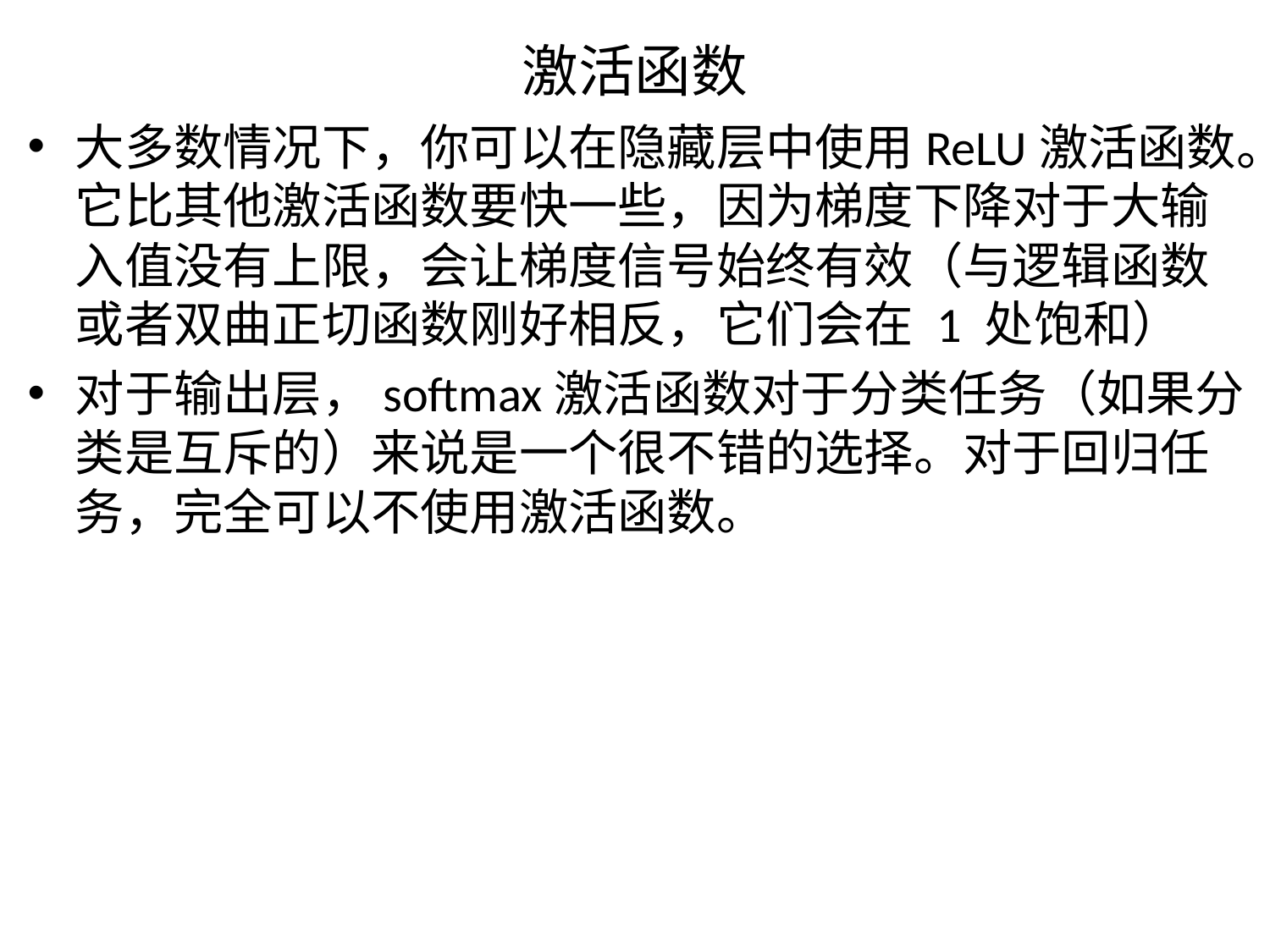

# 激活函数
大多数情况下，你可以在隐藏层中使用ReLU激活函数。它比其他激活函数要快一些，因为梯度下降对于大输入值没有上限，会让梯度信号始终有效（与逻辑函数或者双曲正切函数刚好相反，它们会在 1 处饱和）
对于输出层，softmax激活函数对于分类任务（如果分类是互斥的）来说是一个很不错的选择。对于回归任务，完全可以不使用激活函数。